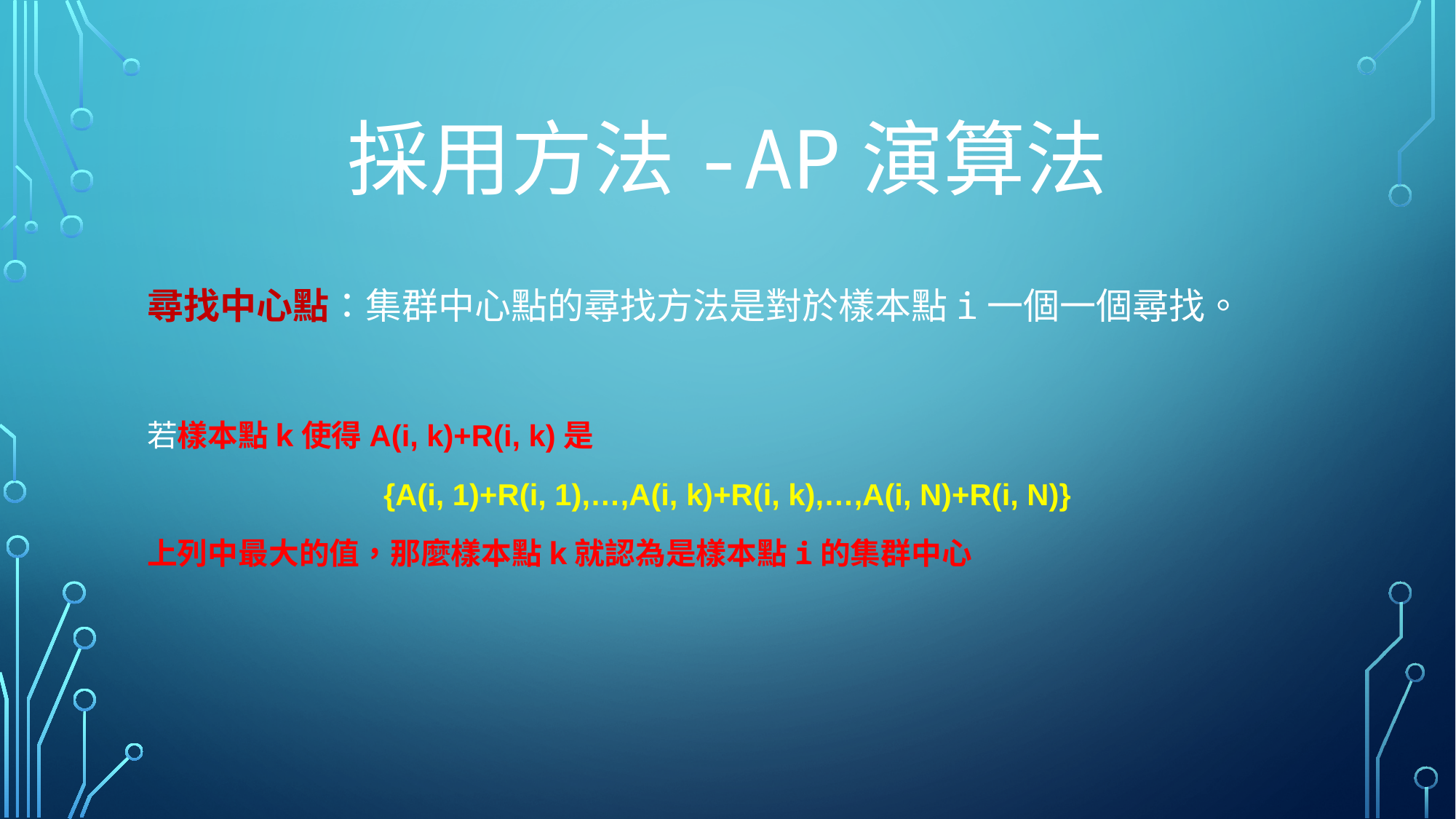

# 採用方法-AP演算法
尋找中心點：集群中心點的尋找方法是對於樣本點i一個一個尋找。

若樣本點k使得A(i, k)+R(i, k)是
{A(i, 1)+R(i, 1),…,A(i, k)+R(i, k),…,A(i, N)+R(i, N)}
上列中最大的值，那麼樣本點k就認為是樣本點i的集群中心